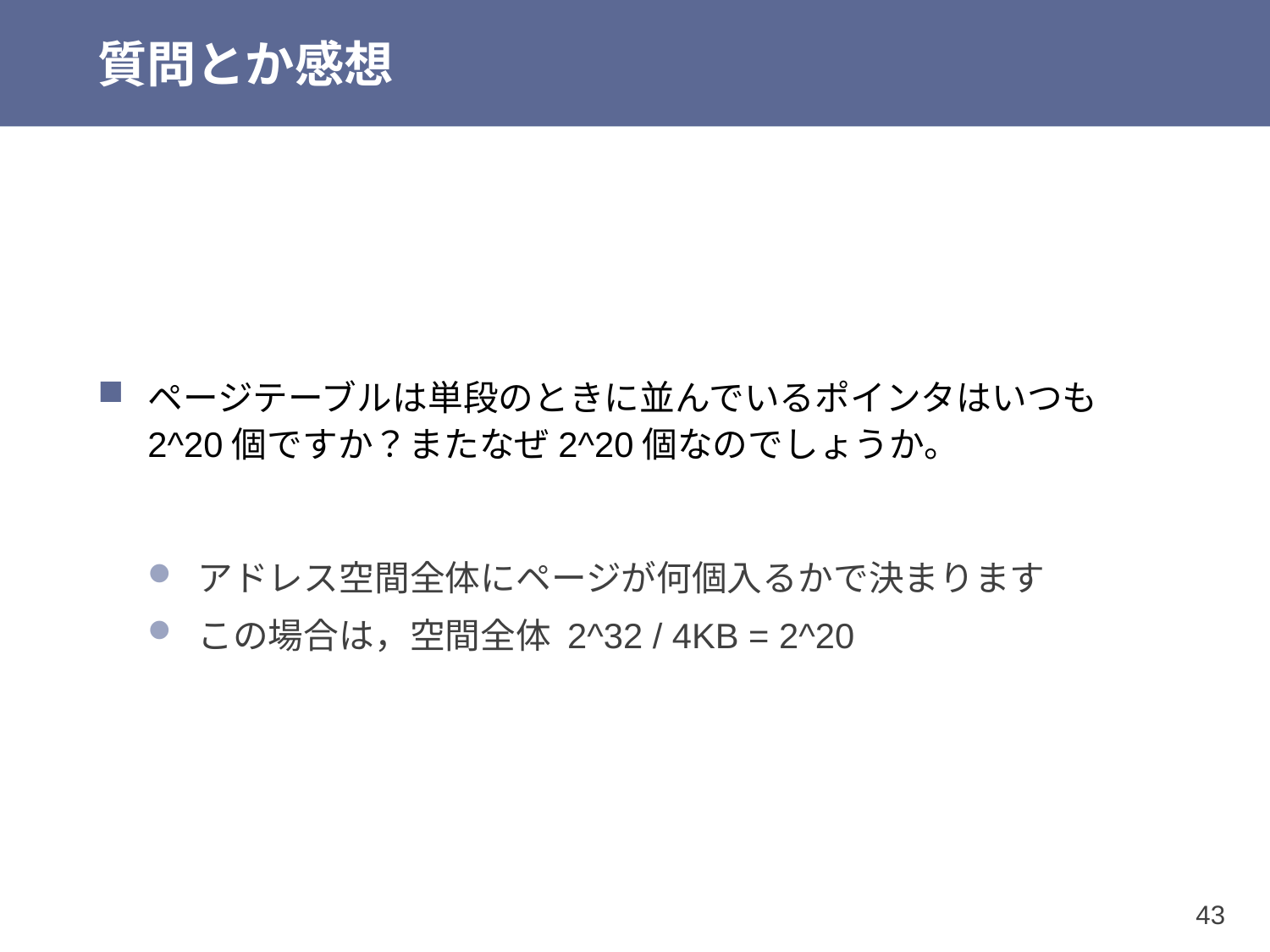

# 質問とか感想
ページテーブルは単段のときに並んでいるポインタはいつも2^20個ですか？またなぜ2^20個なのでしょうか。

アドレス空間全体にページが何個入るかで決まります
この場合は，空間全体 2^32 / 4KB = 2^20